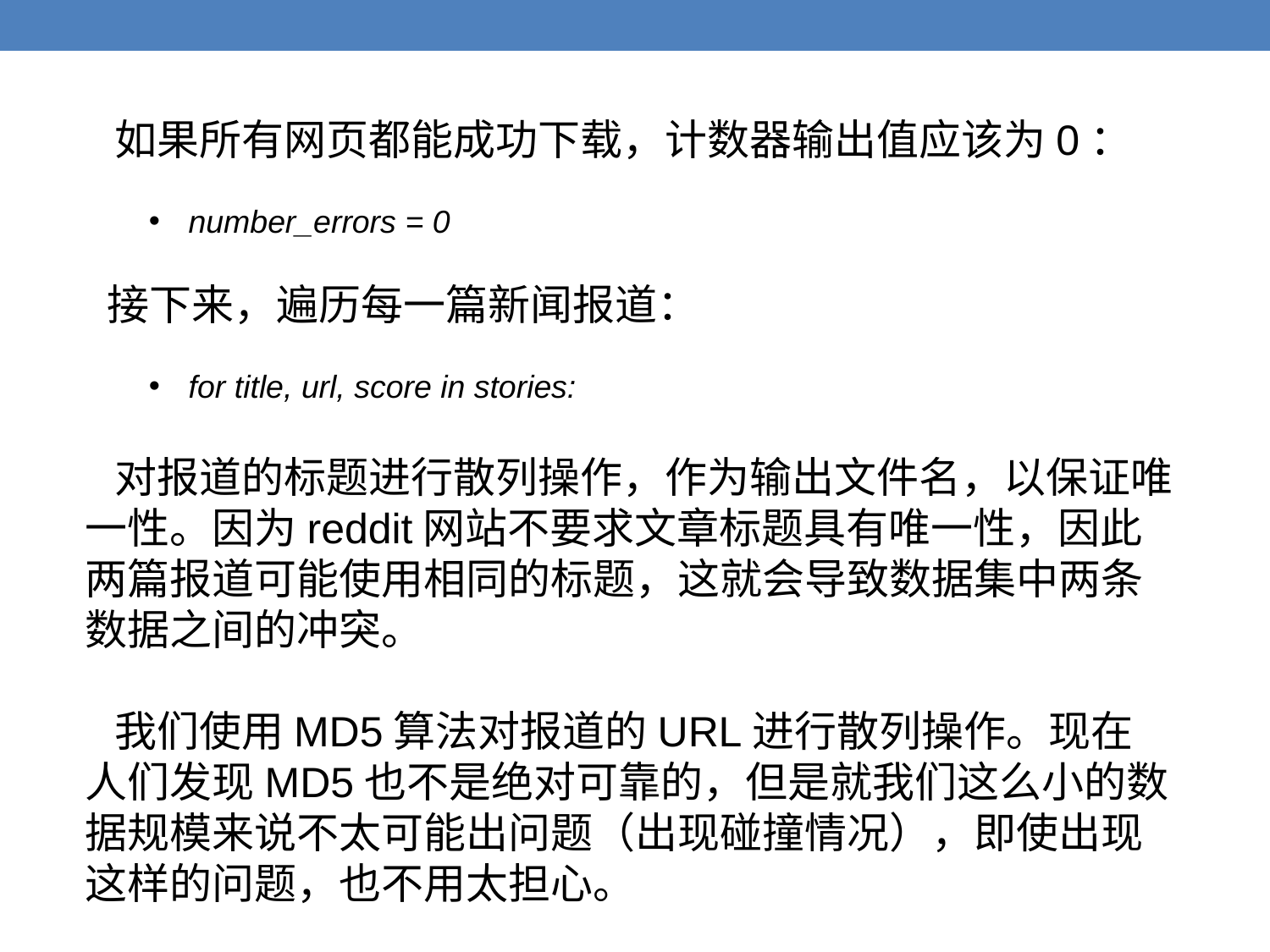

如果所有网页都能成功下载，计数器输出值应该为0：

number_errors = 0

  接下来，遍历每一篇新闻报道：

for title, url, score in stories:
  对报道的标题进行散列操作，作为输出文件名，以保证唯一性。因为reddit网站不要求文章标题具有唯一性，因此两篇报道可能使用相同的标题，这就会导致数据集中两条数据之间的冲突。

  我们使用MD5算法对报道的URL进行散列操作。现在人们发现MD5也不是绝对可靠的，但是就我们这么小的数据规模来说不太可能出问题（出现碰撞情况），即使出现这样的问题，也不用太担心。